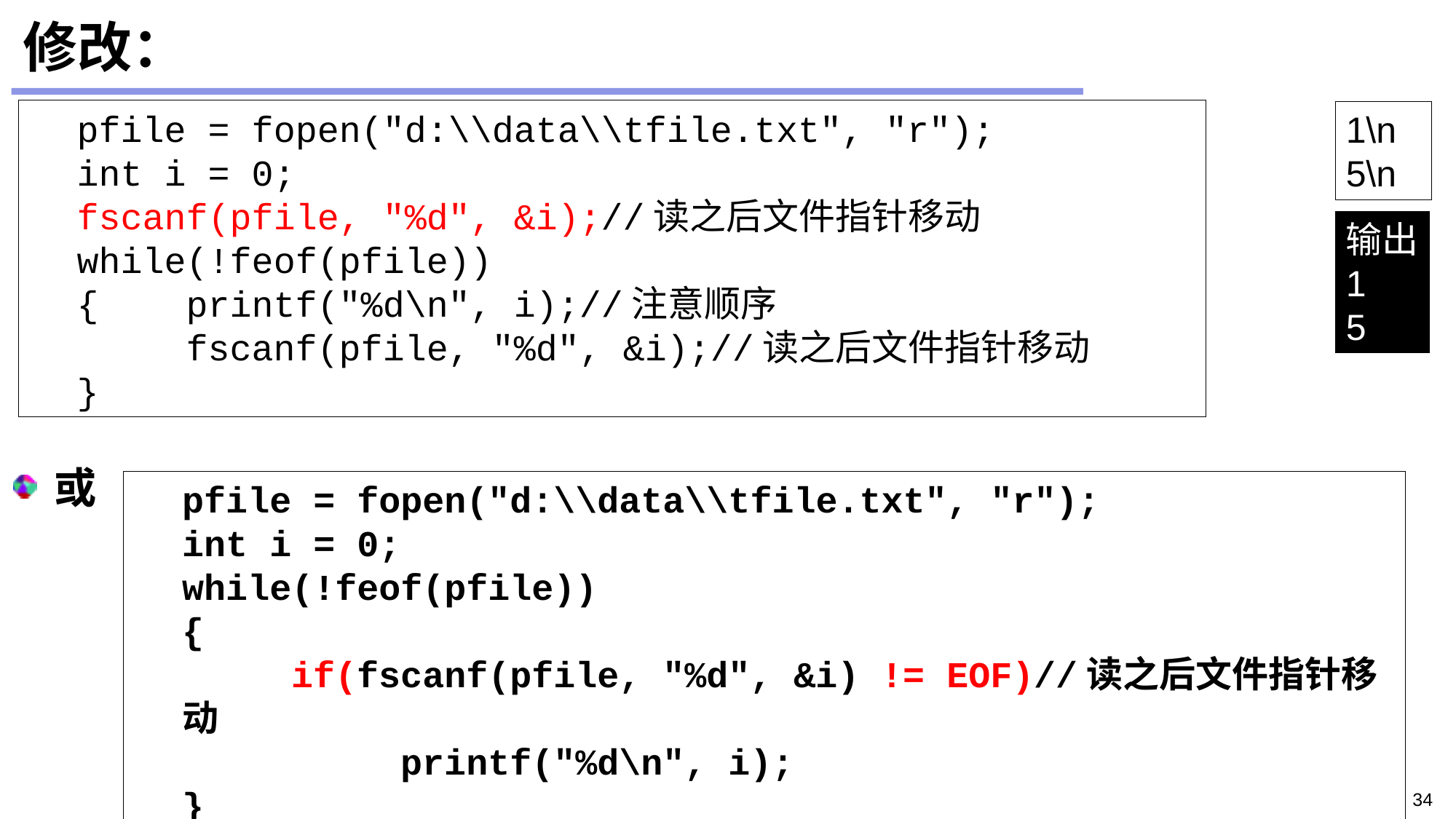

# 修改：
pfile = fopen("d:\\data\\tfile.txt", "r");
int i = 0;
fscanf(pfile, "%d", &i);//读之后文件指针移动
while(!feof(pfile))
{	printf("%d\n", i);//注意顺序
	fscanf(pfile, "%d", &i);//读之后文件指针移动
}
1\n
5\n

或
输出
1
5
pfile = fopen("d:\\data\\tfile.txt", "r");
int i = 0;
while(!feof(pfile))
{
	if(fscanf(pfile, "%d", &i) != EOF)//读之后文件指针移动
		printf("%d\n", i);
}
34